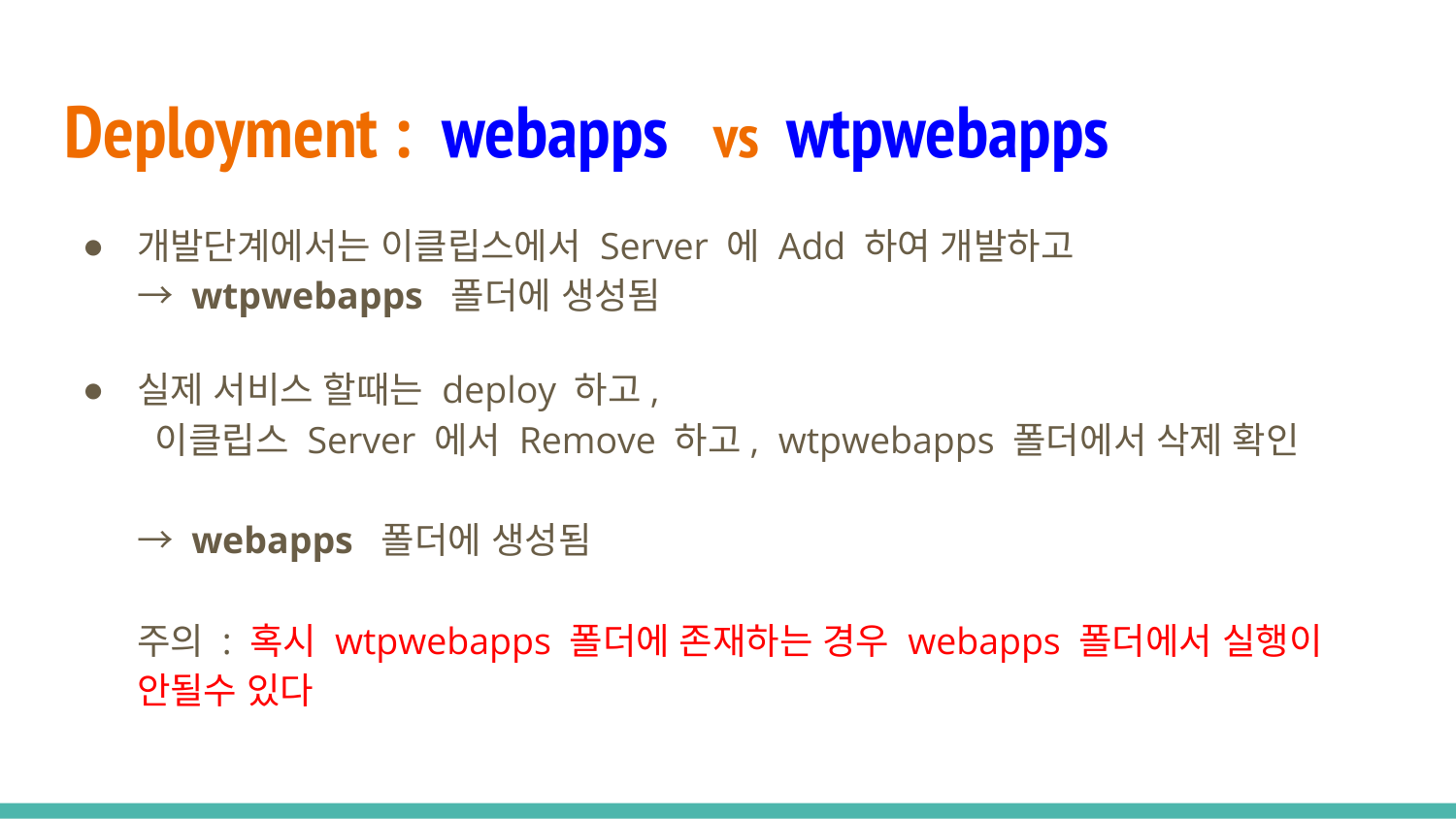

# Deployment :  webapps   vs  wtpwebapps
개발단계에서는 이클립스에서 Server 에 Add 하여 개발하고
→ wtpwebapps  폴더에 생성됨
실제 서비스 할때는 deploy 하고,
 이클립스 Server 에서 Remove 하고,  wtpwebapps 폴더에서 삭제 확인
→ webapps  폴더에 생성됨
주의 : 혹시 wtpwebapps 폴더에 존재하는 경우 webapps 폴더에서 실행이 안될수 있다